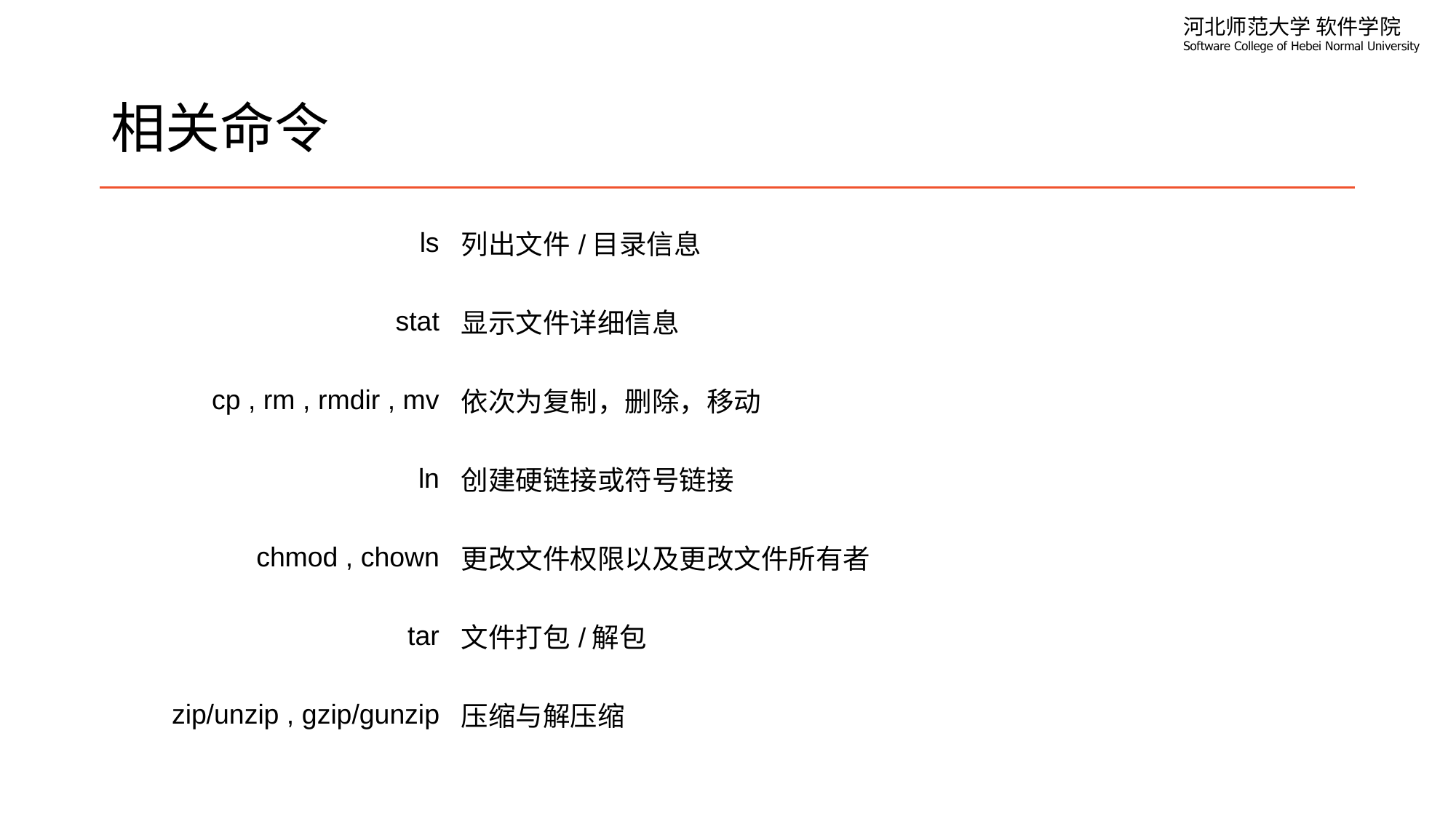

# 相关命令
| ls | 列出文件/目录信息 |
| --- | --- |
| stat | 显示文件详细信息 |
| cp , rm , rmdir , mv | 依次为复制，删除，移动 |
| ln | 创建硬链接或符号链接 |
| chmod , chown | 更改文件权限以及更改文件所有者 |
| tar | 文件打包/解包 |
| zip/unzip , gzip/gunzip | 压缩与解压缩 |